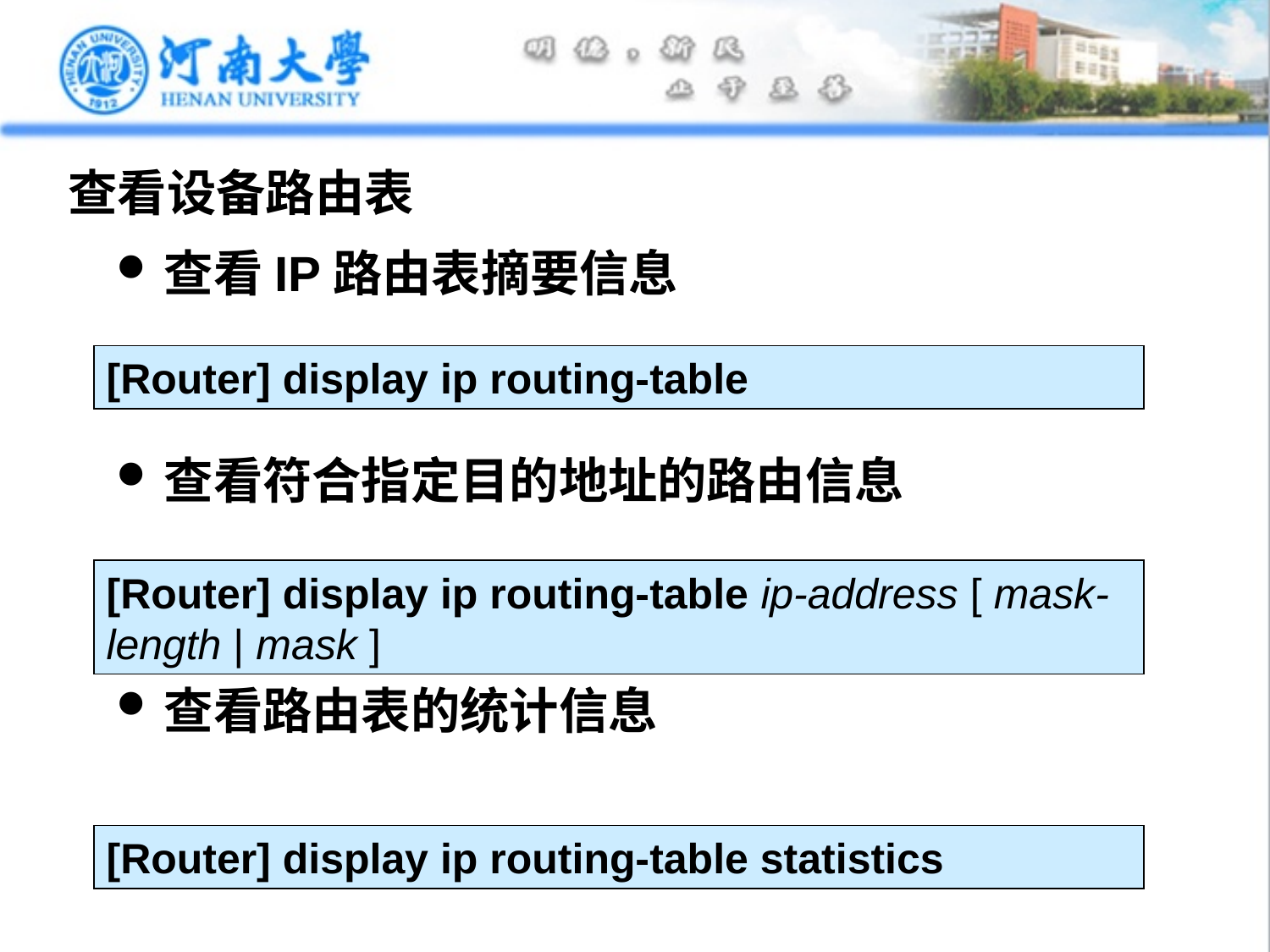

# 查看设备路由表
查看IP路由表摘要信息

查看符合指定目的地址的路由信息

查看路由表的统计信息

[Router] display ip routing-table
[Router] display ip routing-table ip-address [ mask-length | mask ]
[Router] display ip routing-table statistics